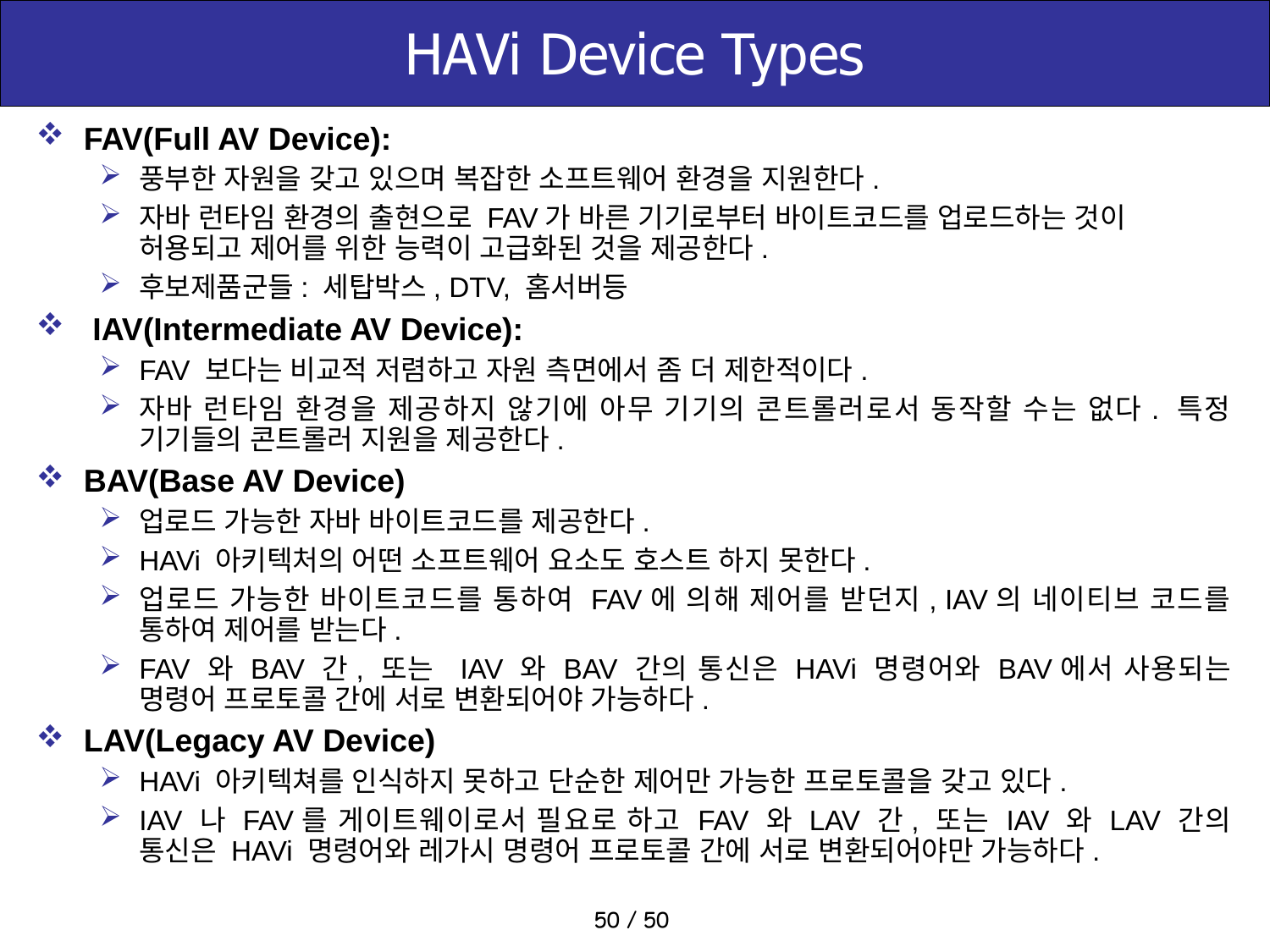

# HAVi Device Types
FAV(Full AV Device):
풍부한 자원을 갖고 있으며 복잡한 소프트웨어 환경을 지원한다.
자바 런타임 환경의 출현으로 FAV가 바른 기기로부터 바이트코드를 업로드하는 것이 허용되고 제어를 위한 능력이 고급화된 것을 제공한다.
후보제품군들: 세탑박스, DTV, 홈서버등
 IAV(Intermediate AV Device):
FAV 보다는 비교적 저렴하고 자원 측면에서 좀 더 제한적이다.
자바 런타임 환경을 제공하지 않기에 아무 기기의 콘트롤러로서 동작할 수는 없다. 특정 기기들의 콘트롤러 지원을 제공한다.
BAV(Base AV Device)
업로드 가능한 자바 바이트코드를 제공한다.
HAVi 아키텍처의 어떤 소프트웨어 요소도 호스트 하지 못한다.
업로드 가능한 바이트코드를 통하여 FAV에 의해 제어를 받던지, IAV의 네이티브 코드를 통하여 제어를 받는다.
FAV 와 BAV 간, 또는  IAV 와 BAV 간의 통신은 HAVi 명령어와 BAV에서 사용되는 명령어 프로토콜 간에 서로 변환되어야 가능하다.
LAV(Legacy AV Device)
HAVi 아키텍쳐를 인식하지 못하고 단순한 제어만 가능한 프로토콜을 갖고 있다.
IAV 나 FAV를 게이트웨이로서 필요로 하고 FAV 와 LAV 간, 또는 IAV 와 LAV 간의 통신은 HAVi 명령어와 레가시 명령어 프로토콜 간에 서로 변환되어야만 가능하다.

50 / 50